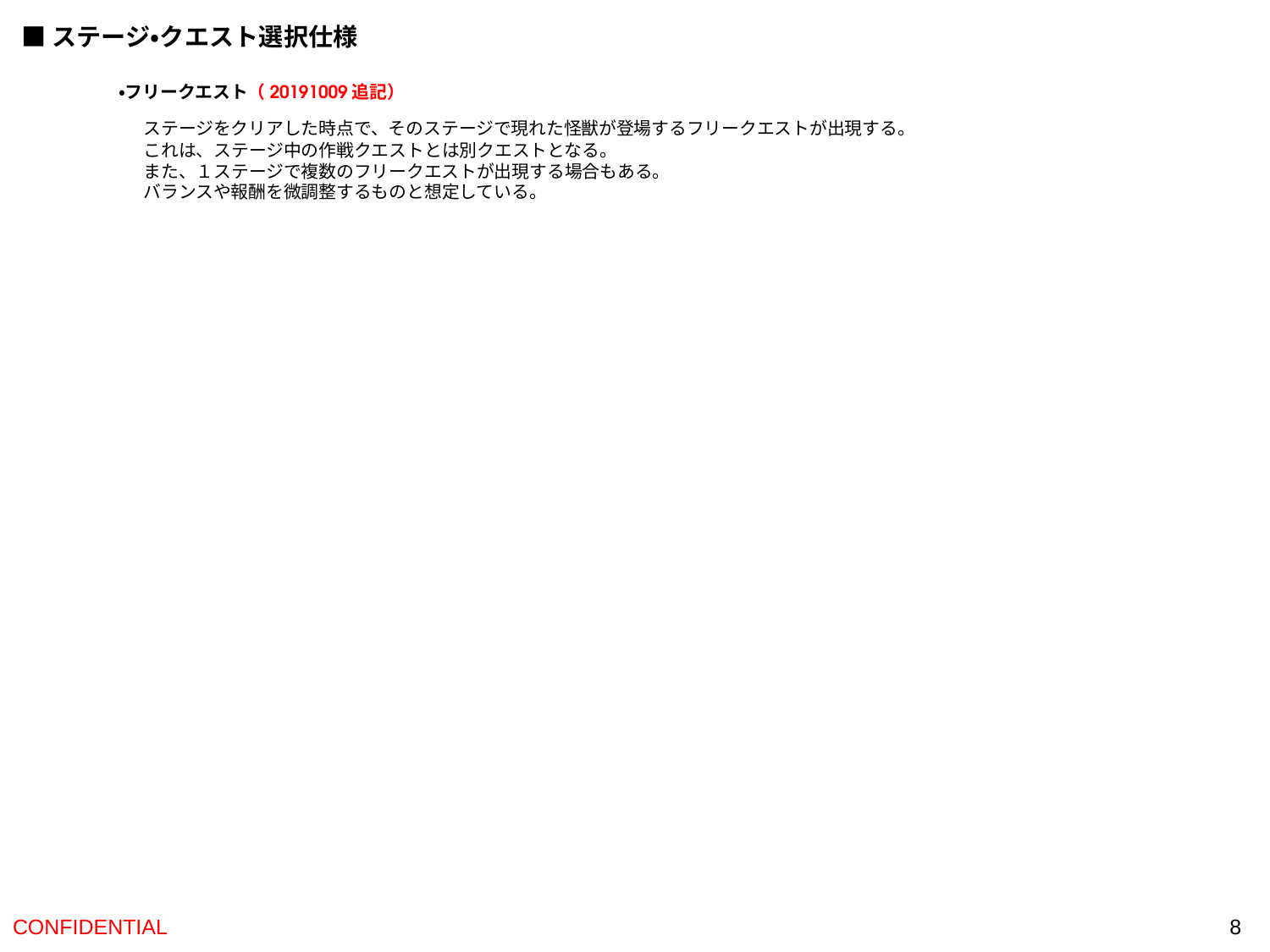

■ステージ・クエスト選択仕様
・フリークエスト（20191009追記）
ステージをクリアした時点で、そのステージで現れた怪獣が登場するフリークエストが出現する。
これは、ステージ中の作戦クエストとは別クエストとなる。
また、１ステージで複数のフリークエストが出現する場合もある。
バランスや報酬を微調整するものと想定している。
8
CONFIDENTIAL